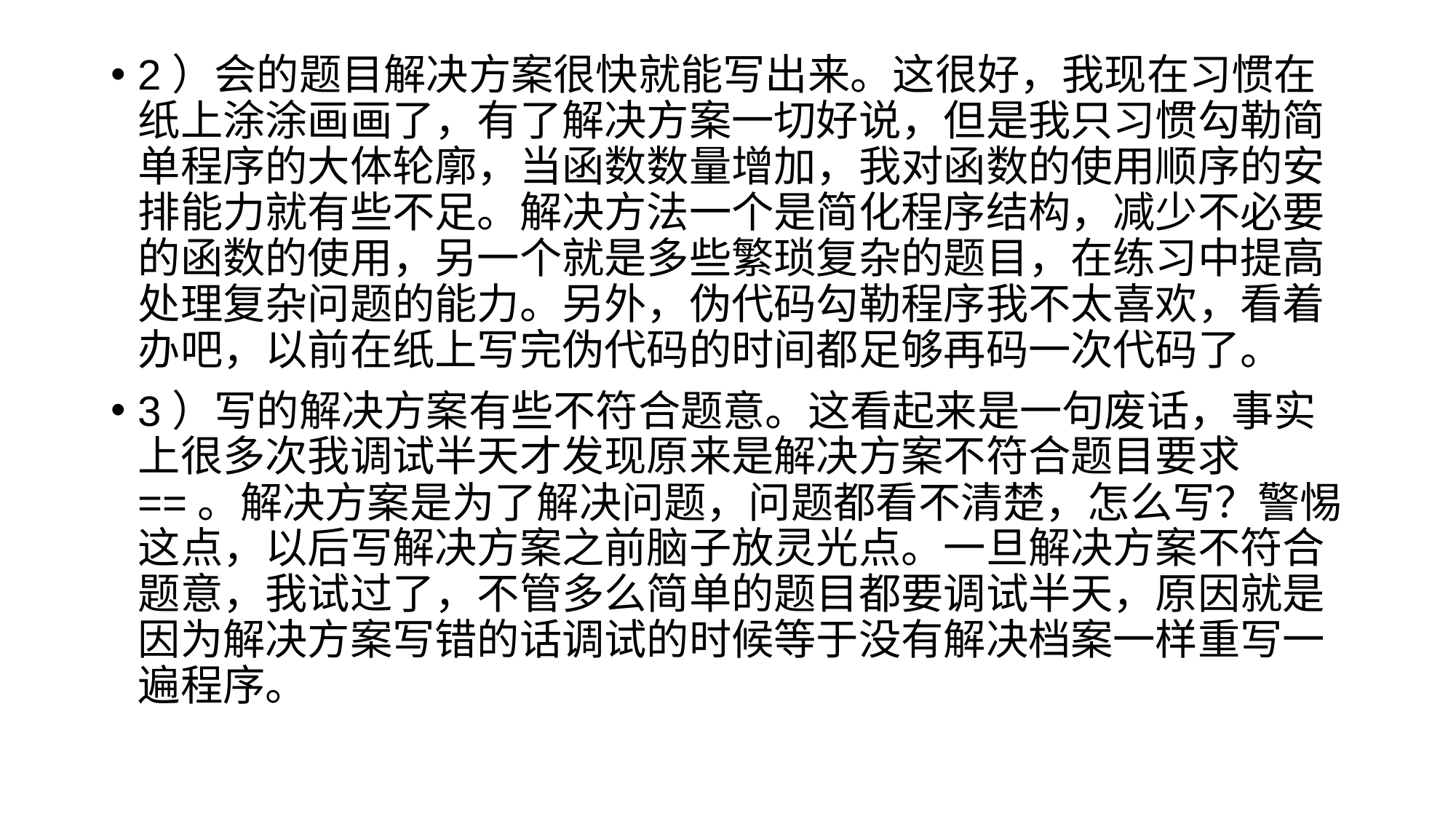

2）会的题目解决方案很快就能写出来。这很好，我现在习惯在纸上涂涂画画了，有了解决方案一切好说，但是我只习惯勾勒简单程序的大体轮廓，当函数数量增加，我对函数的使用顺序的安排能力就有些不足。解决方法一个是简化程序结构，减少不必要的函数的使用，另一个就是多些繁琐复杂的题目，在练习中提高处理复杂问题的能力。另外，伪代码勾勒程序我不太喜欢，看着办吧，以前在纸上写完伪代码的时间都足够再码一次代码了。
3）写的解决方案有些不符合题意。这看起来是一句废话，事实上很多次我调试半天才发现原来是解决方案不符合题目要求==。解决方案是为了解决问题，问题都看不清楚，怎么写？警惕这点，以后写解决方案之前脑子放灵光点。一旦解决方案不符合题意，我试过了，不管多么简单的题目都要调试半天，原因就是因为解决方案写错的话调试的时候等于没有解决档案一样重写一遍程序。